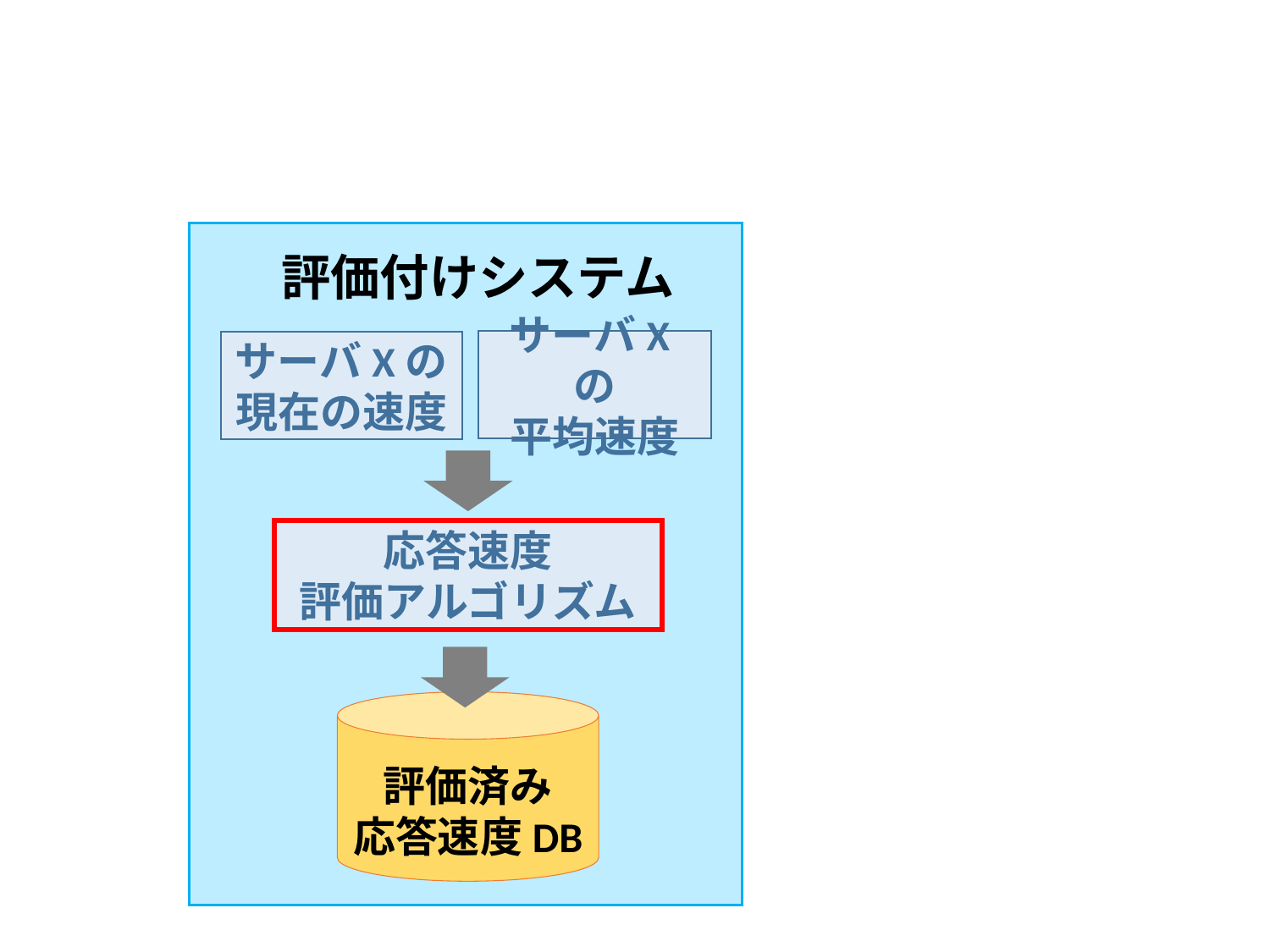

評価付けシステム
サーバXの
平均速度
サーバXの
現在の速度

応答速度
評価アルゴリズム

評価済み
応答速度DB